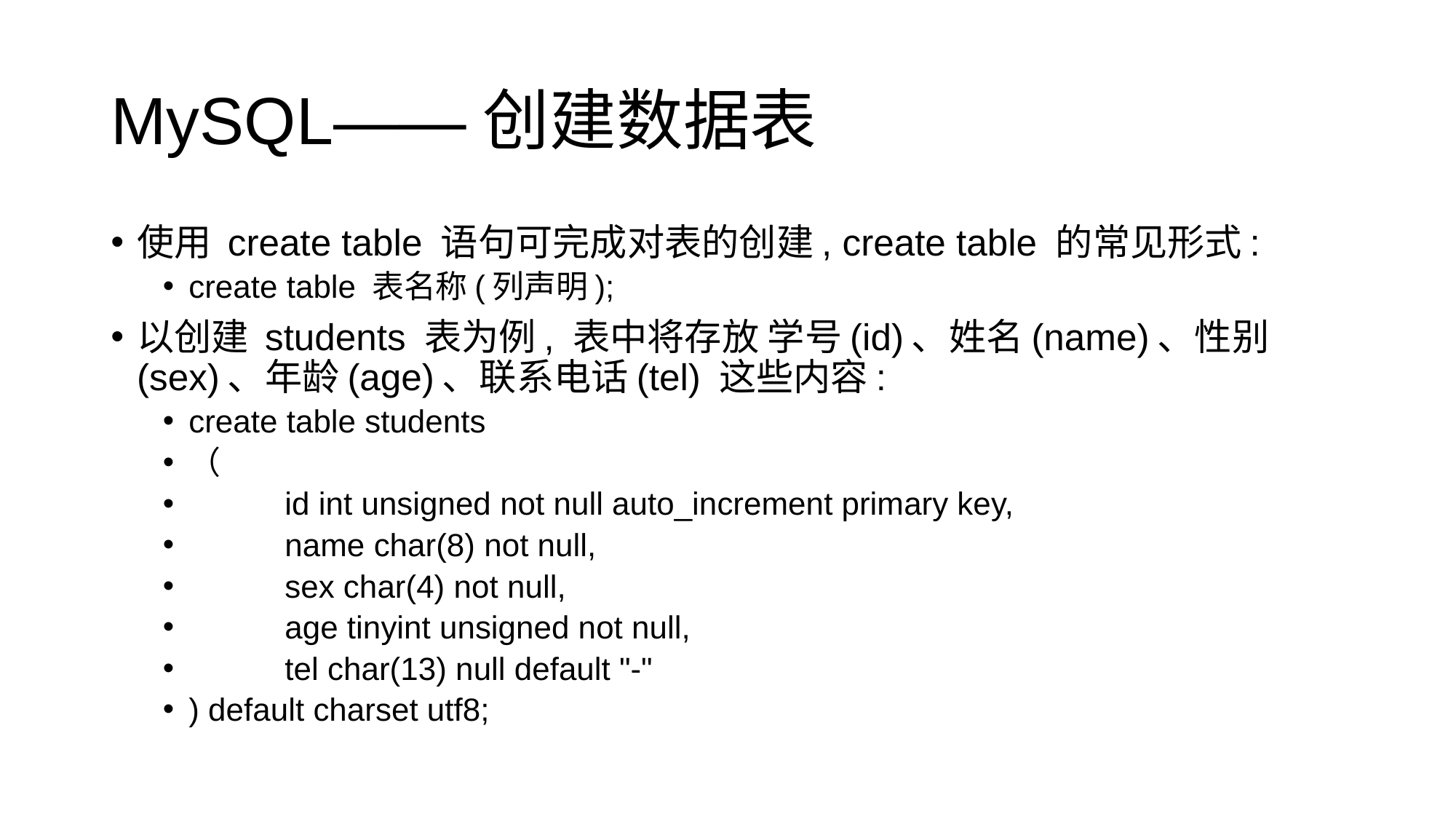

# MySQL——创建数据表
使用 create table 语句可完成对表的创建, create table 的常见形式:
create table 表名称(列声明);
以创建 students 表为例, 表中将存放 学号(id)、姓名(name)、性别(sex)、年龄(age)、联系电话(tel) 这些内容:
create table students
（
	id int unsigned not null auto_increment primary key,
	name char(8) not null,
	sex char(4) not null,
	age tinyint unsigned not null,
	tel char(13) null default "-"
) default charset utf8;